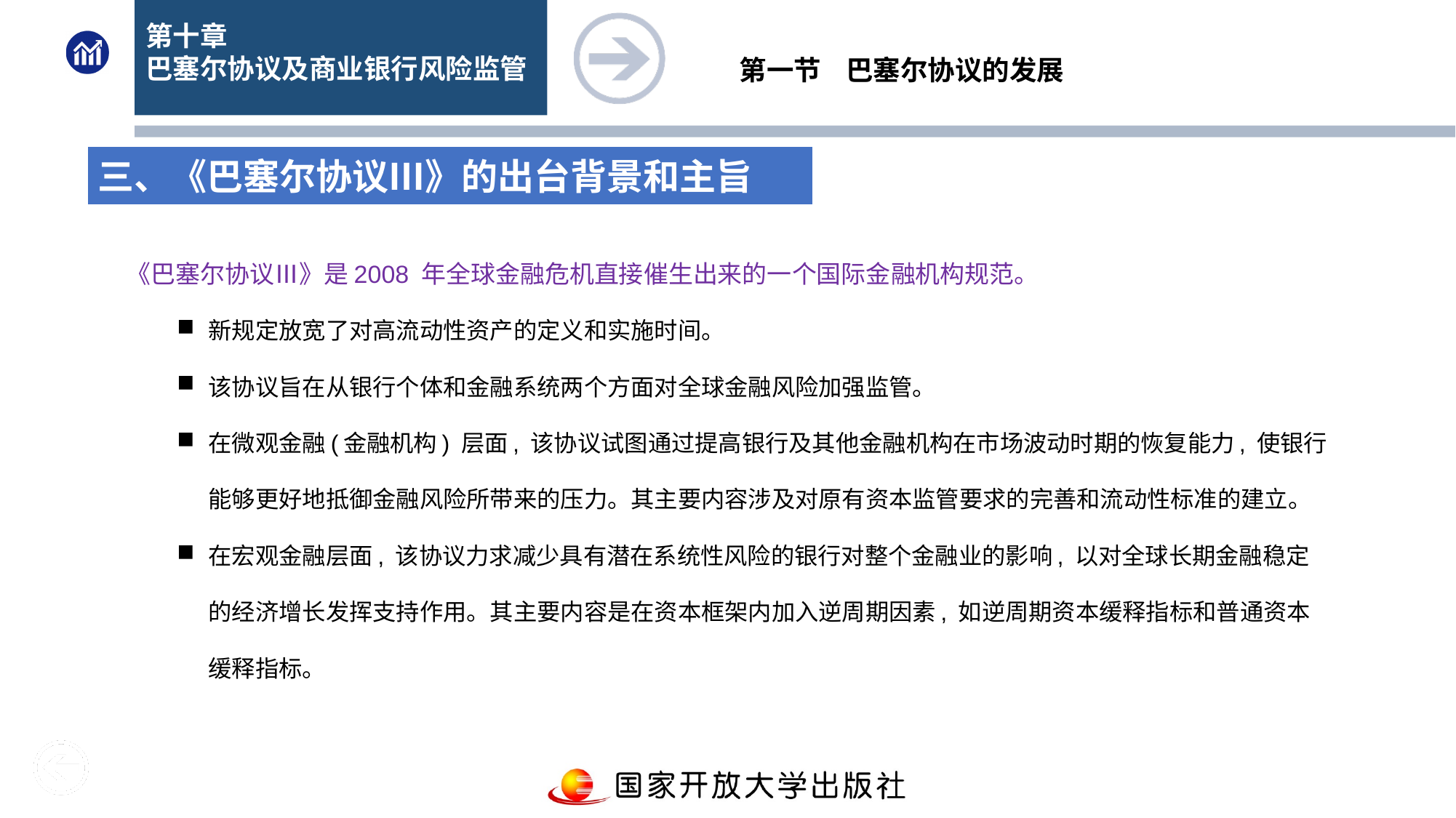

第十章
巴塞尔协议及商业银行风险监管
第一节    巴塞尔协议的发展
三、《巴塞尔协议Ⅲ》的出台背景和主旨
《巴塞尔协议Ⅲ》是2008 年全球金融危机直接催生出来的一个国际金融机构规范。
新规定放宽了对高流动性资产的定义和实施时间。
该协议旨在从银行个体和金融系统两个方面对全球金融风险加强监管。
在微观金融(金融机构) 层面, 该协议试图通过提高银行及其他金融机构在市场波动时期的恢复能力, 使银行能够更好地抵御金融风险所带来的压力。其主要内容涉及对原有资本监管要求的完善和流动性标准的建立。
在宏观金融层面, 该协议力求减少具有潜在系统性风险的银行对整个金融业的影响, 以对全球长期金融稳定的经济增长发挥支持作用。其主要内容是在资本框架内加入逆周期因素, 如逆周期资本缓释指标和普通资本缓释指标。